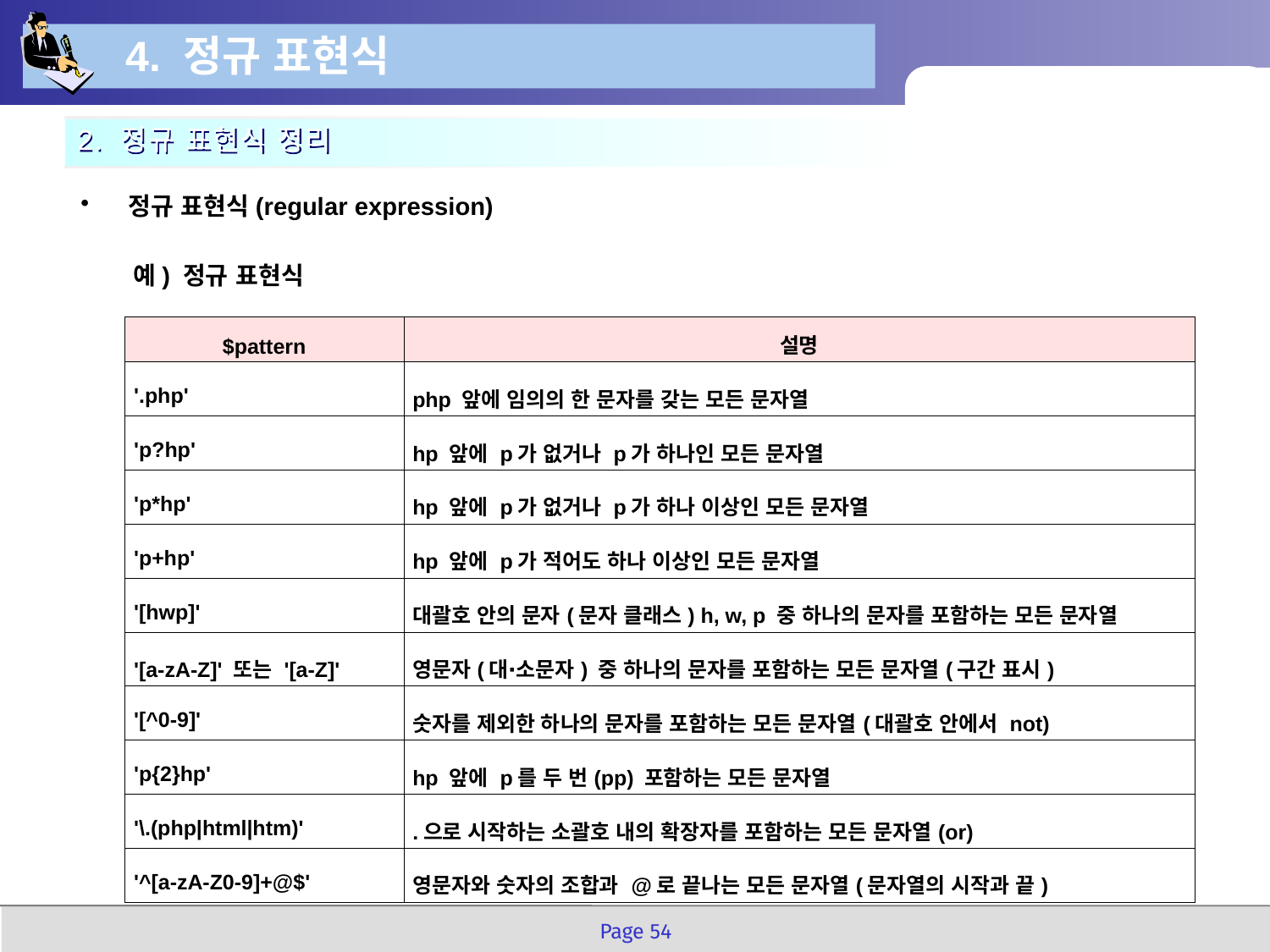

4. 정규 표현식
2. 정규 표현식 정리

정규 표현식(regular expression)

예) 정규 표현식
| $pattern | 설명 |
| --- | --- |
| '.php' | php 앞에 임의의 한 문자를 갖는 모든 문자열 |
| 'p?hp' | hp 앞에 p가 없거나 p가 하나인 모든 문자열 |
| 'p\*hp' | hp 앞에 p가 없거나 p가 하나 이상인 모든 문자열 |
| 'p+hp' | hp 앞에 p가 적어도 하나 이상인 모든 문자열 |
| '[hwp]' | 대괄호 안의 문자(문자 클래스) h, w, p 중 하나의 문자를 포함하는 모든 문자열 |
| '[a-zA-Z]' 또는 '[a-Z]' | 영문자(대⋅소문자) 중 하나의 문자를 포함하는 모든 문자열(구간 표시) |
| '[^0-9]' | 숫자를 제외한 하나의 문자를 포함하는 모든 문자열(대괄호 안에서 not) |
| 'p{2}hp' | hp 앞에 p를 두 번(pp) 포함하는 모든 문자열 |
| '\.(php|html|htm)' | .으로 시작하는 소괄호 내의 확장자를 포함하는 모든 문자열(or) |
| '^[a-zA-Z0-9]+@$' | 영문자와 숫자의 조합과 @로 끝나는 모든 문자열(문자열의 시작과 끝) |
Page 54